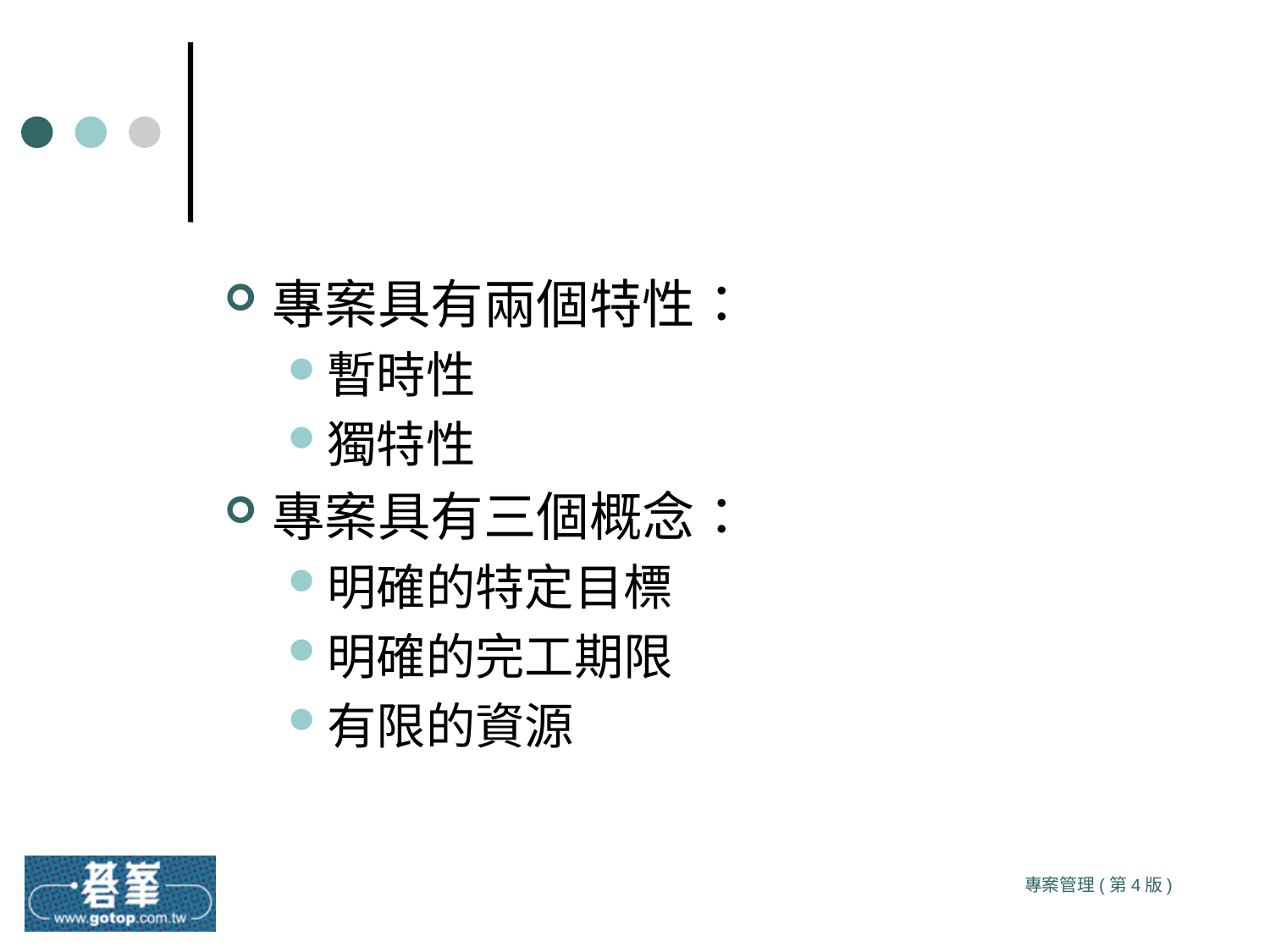

#
專案具有兩個特性：
暫時性
獨特性
專案具有三個概念：
明確的特定目標
明確的完工期限
有限的資源
專案管理(第4版)